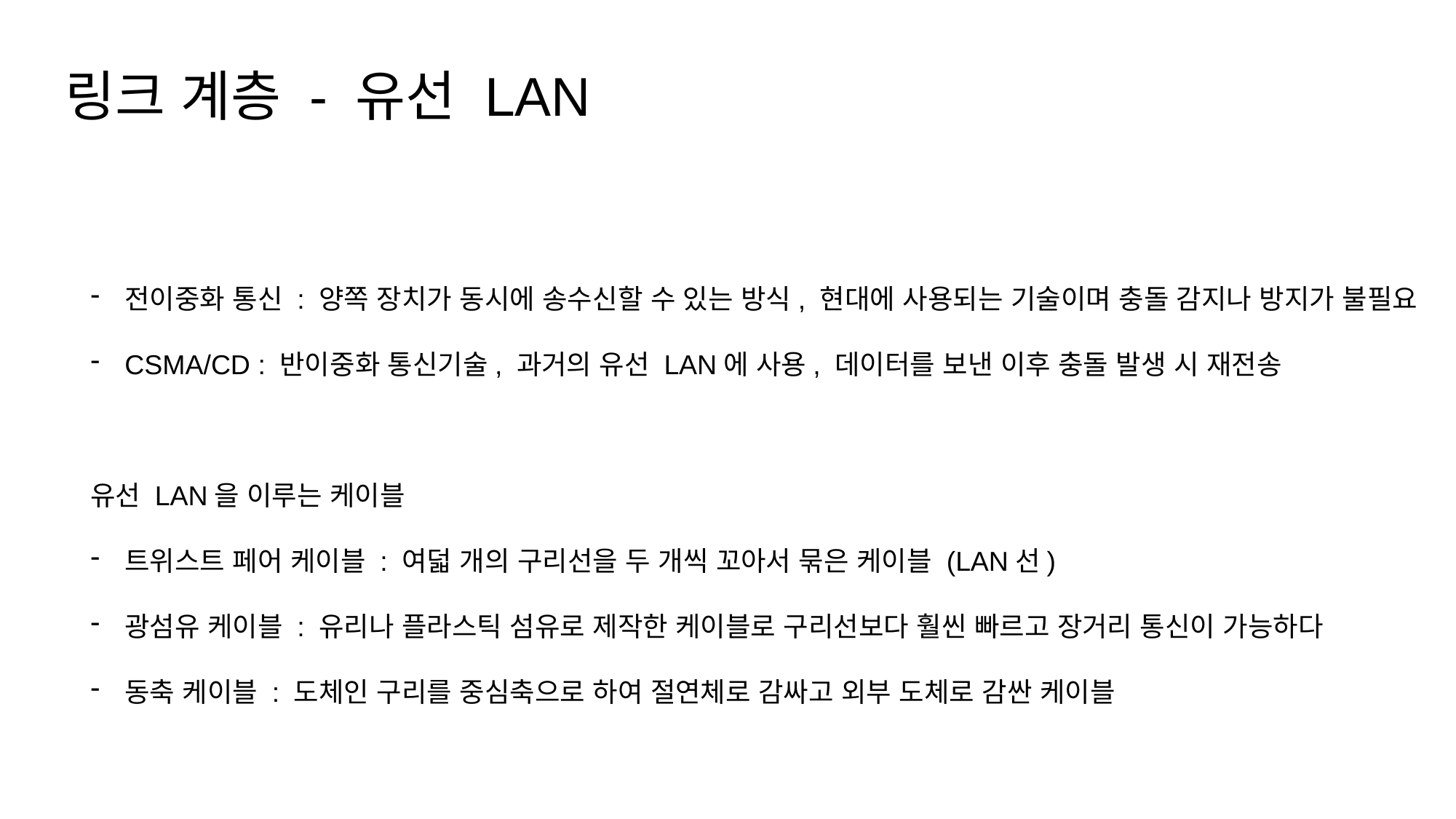

링크 계층 - 유선 LAN
전이중화 통신 : 양쪽 장치가 동시에 송수신할 수 있는 방식, 현대에 사용되는 기술이며 충돌 감지나 방지가 불필요
CSMA/CD : 반이중화 통신기술, 과거의 유선 LAN에 사용, 데이터를 보낸 이후 충돌 발생 시 재전송

유선 LAN을 이루는 케이블
트위스트 페어 케이블 : 여덟 개의 구리선을 두 개씩 꼬아서 묶은 케이블 (LAN선)
광섬유 케이블 : 유리나 플라스틱 섬유로 제작한 케이블로 구리선보다 훨씬 빠르고 장거리 통신이 가능하다
동축 케이블 : 도체인 구리를 중심축으로 하여 절연체로 감싸고 외부 도체로 감싼 케이블